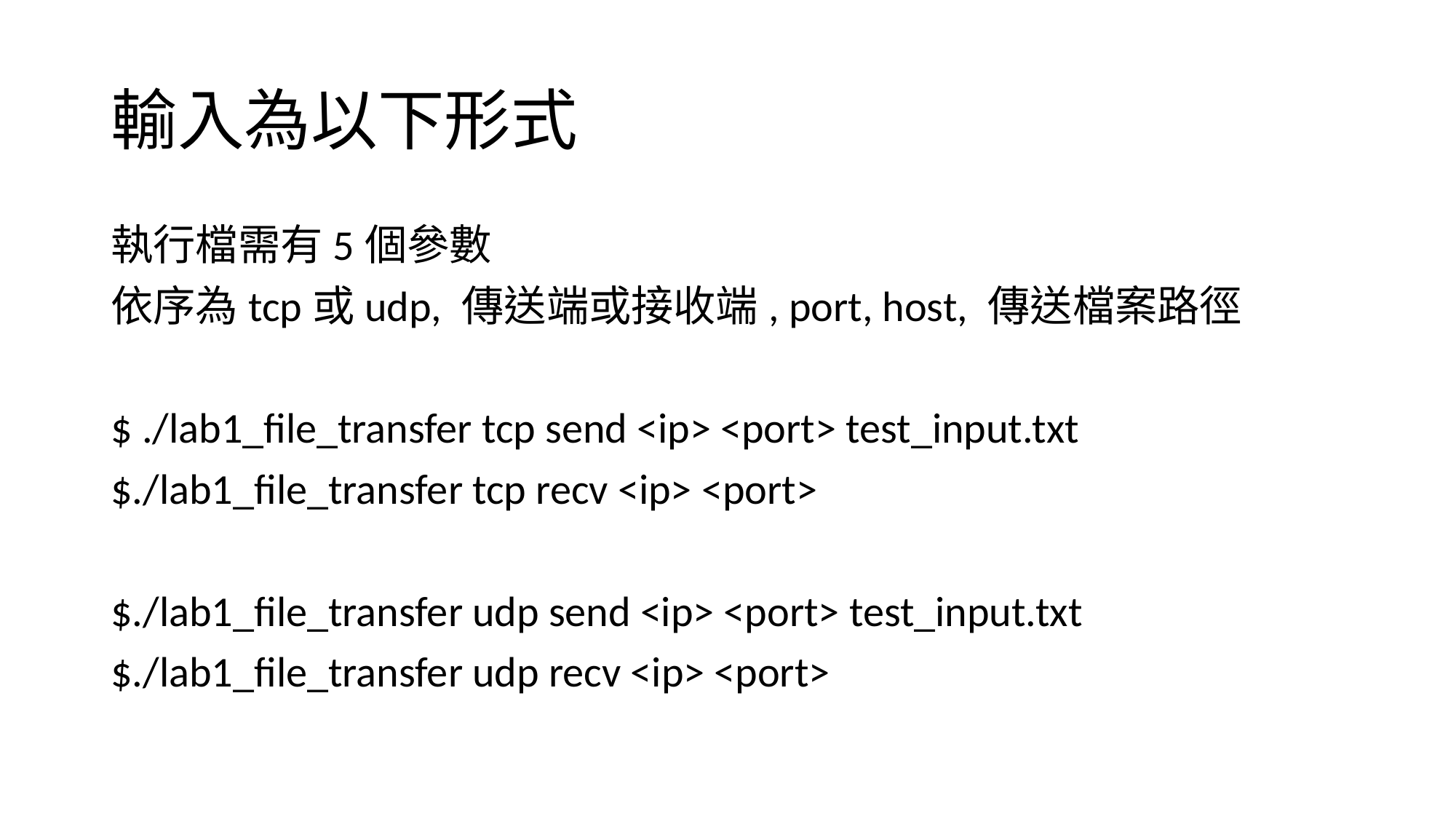

# 輸入為以下形式
執行檔需有5個參數
依序為tcp或udp, 傳送端或接收端, port, host, 傳送檔案路徑

$ ./lab1_file_transfer tcp send <ip> <port> test_input.txt
$./lab1_file_transfer tcp recv <ip> <port>

$./lab1_file_transfer udp send <ip> <port> test_input.txt
$./lab1_file_transfer udp recv <ip> <port>